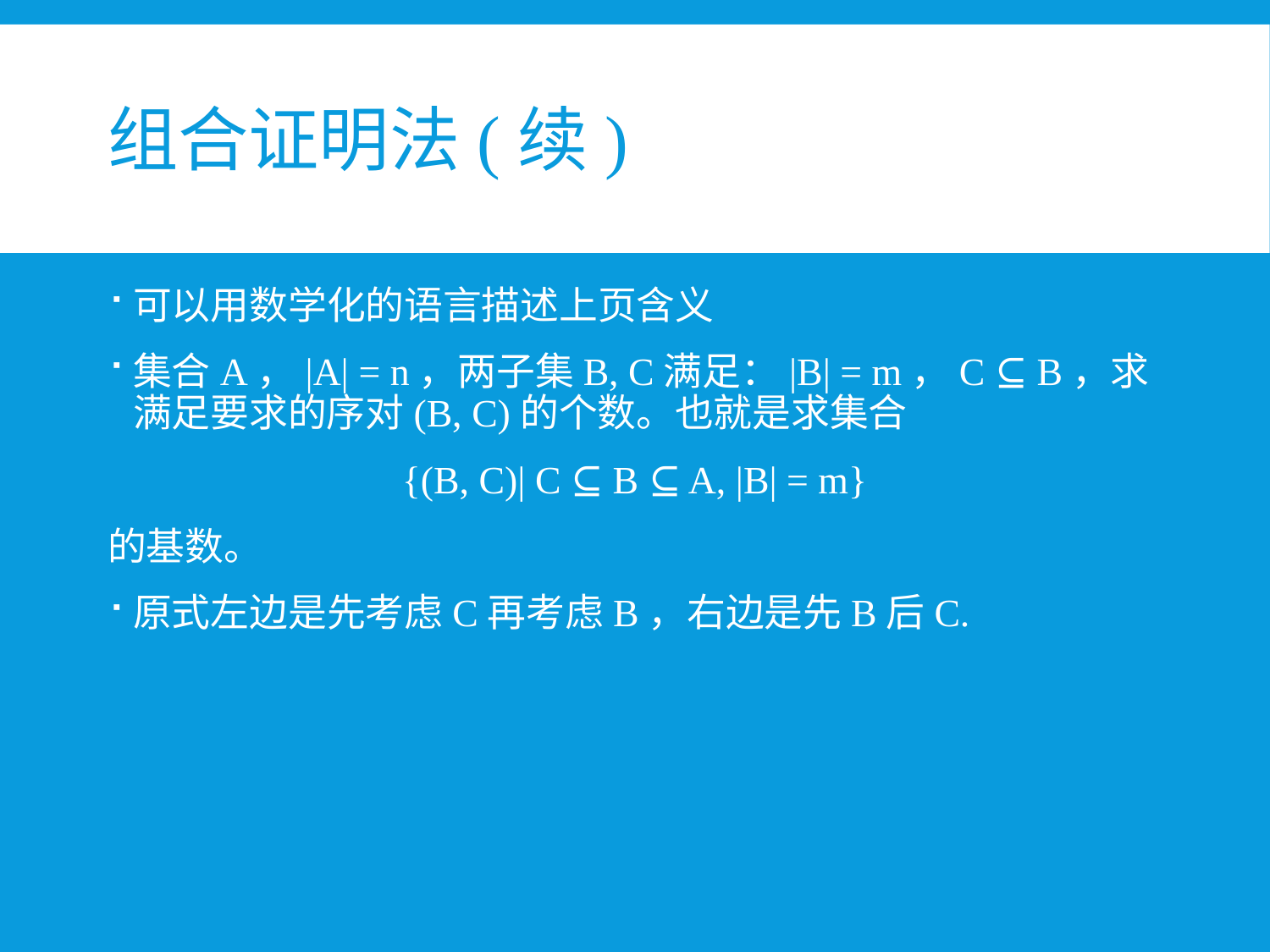

# 组合证明法(续)
可以用数学化的语言描述上页含义
集合A，|A| = n，两子集B, C满足：|B| = m，C ⊆ B，求满足要求的序对(B, C)的个数。也就是求集合
{(B, C)| C ⊆ B ⊆ A, |B| = m}
的基数。
原式左边是先考虑C再考虑B，右边是先B后C.